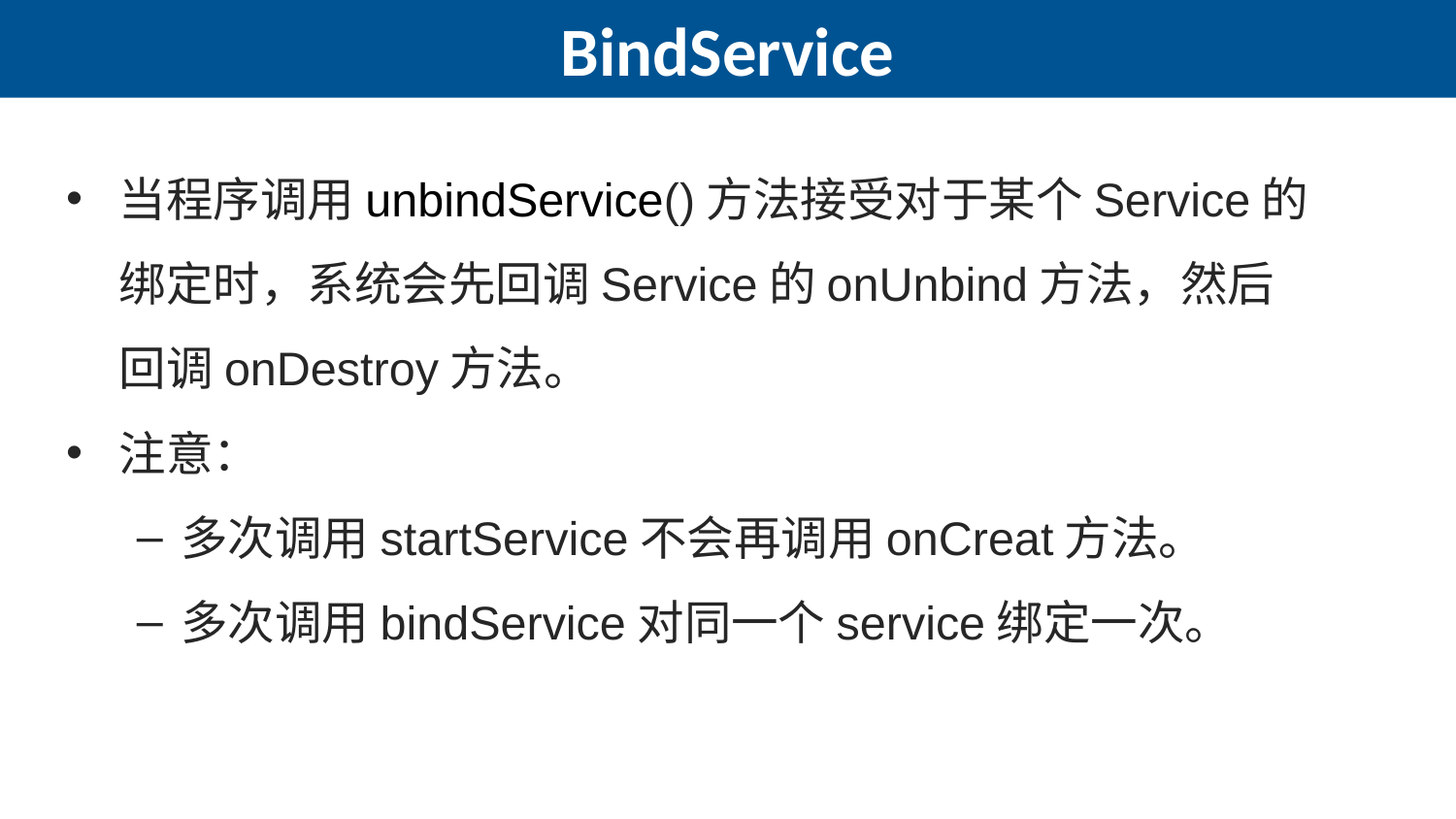

# BindService
当程序调用unbindService()方法接受对于某个Service的绑定时，系统会先回调Service的onUnbind方法，然后回调onDestroy方法。
注意：
多次调用startService不会再调用onCreat方法。
多次调用bindService对同一个service绑定一次。